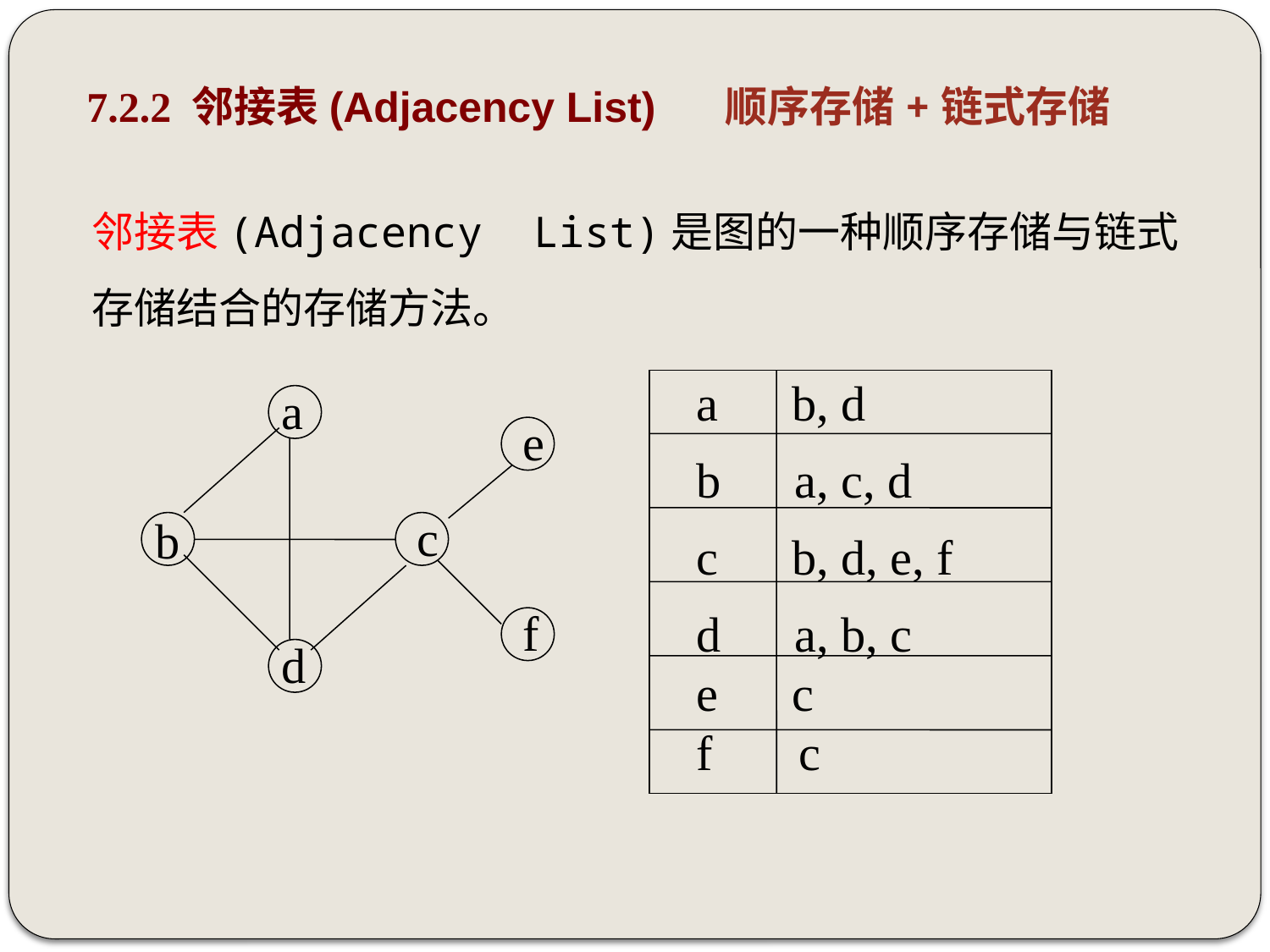

邻接表(Adjacency  List)是图的一种顺序存储与链式存储结合的存储方法。
7.2.2 邻接表(Adjacency List)     顺序存储+链式存储
a      b, d
b      a, c, d
c      b, d, e, f
d      a, b, c
e      c
f       c

a

e

c
b

f

d